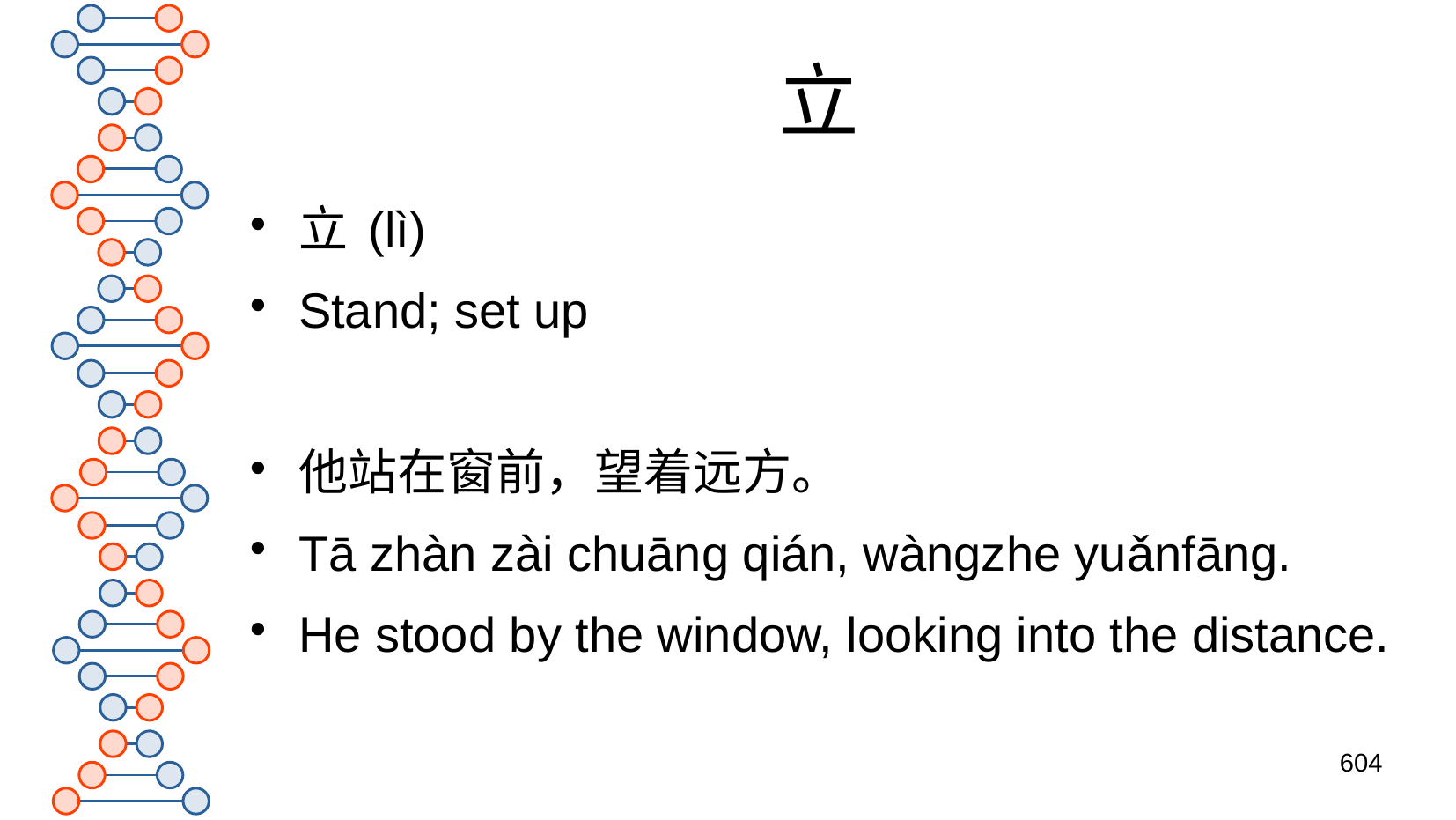

# 立
立 (lì)
Stand; set up

他站在窗前，望着远方。
Tā zhàn zài chuāng qián, wàngzhe yuǎnfāng.
He stood by the window, looking into the distance.
604